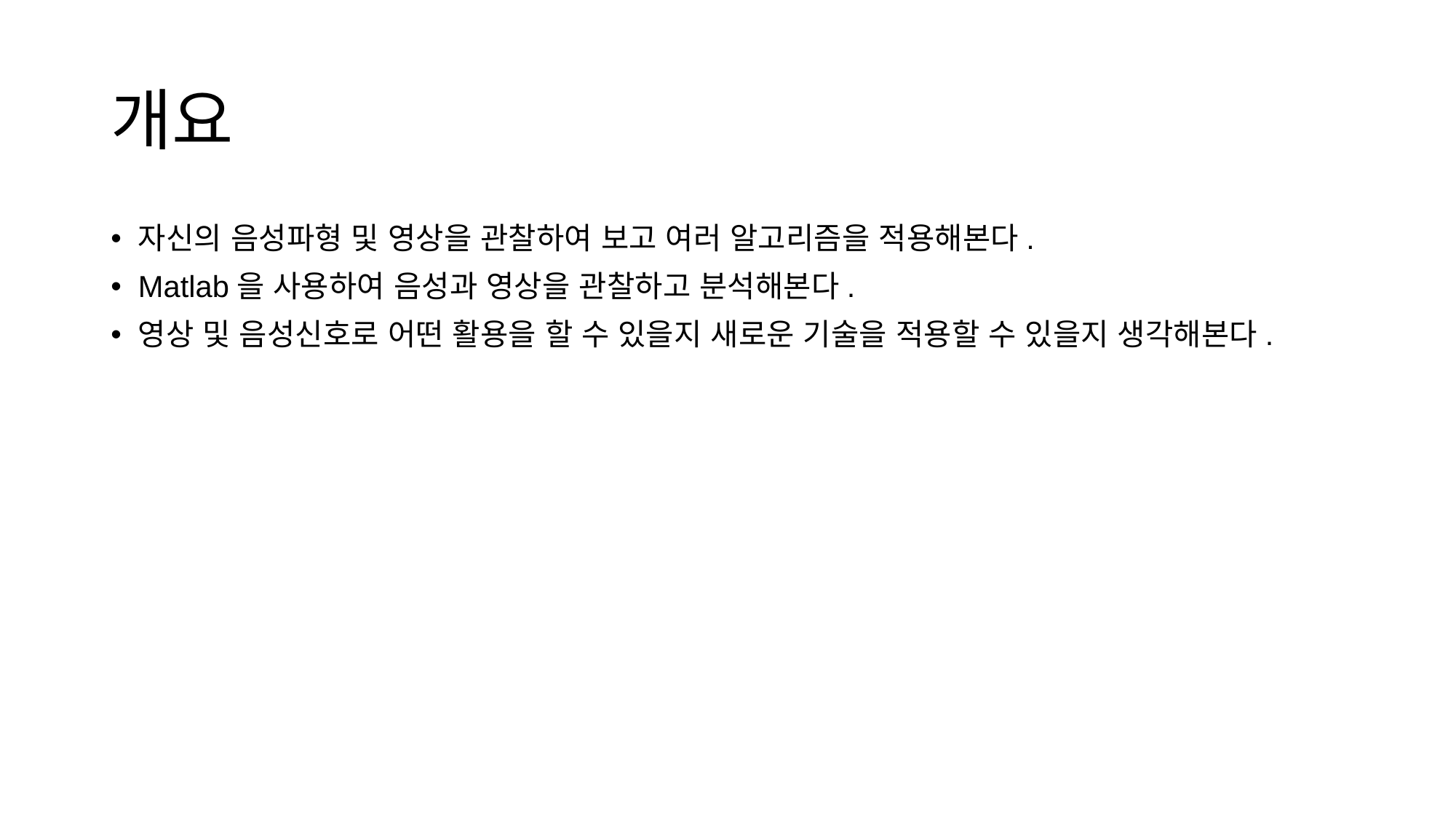

# 개요
자신의 음성파형 및 영상을 관찰하여 보고 여러 알고리즘을 적용해본다.
Matlab을 사용하여 음성과 영상을 관찰하고 분석해본다.
영상 및 음성신호로 어떤 활용을 할 수 있을지 새로운 기술을 적용할 수 있을지 생각해본다.